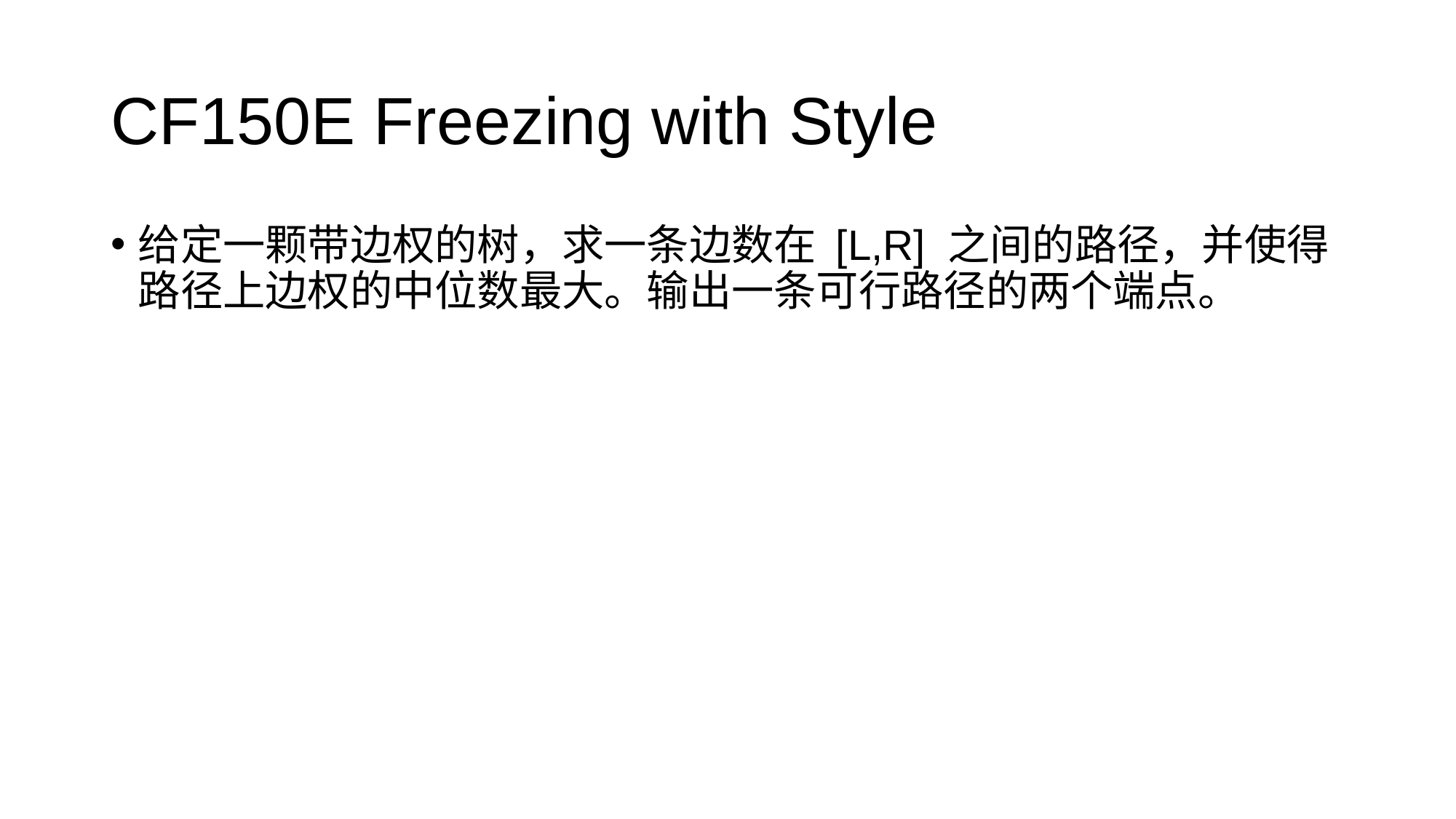

# CF150E Freezing with Style
给定一颗带边权的树，求一条边数在 [L,R] 之间的路径，并使得路径上边权的中位数最大。输出一条可行路径的两个端点。